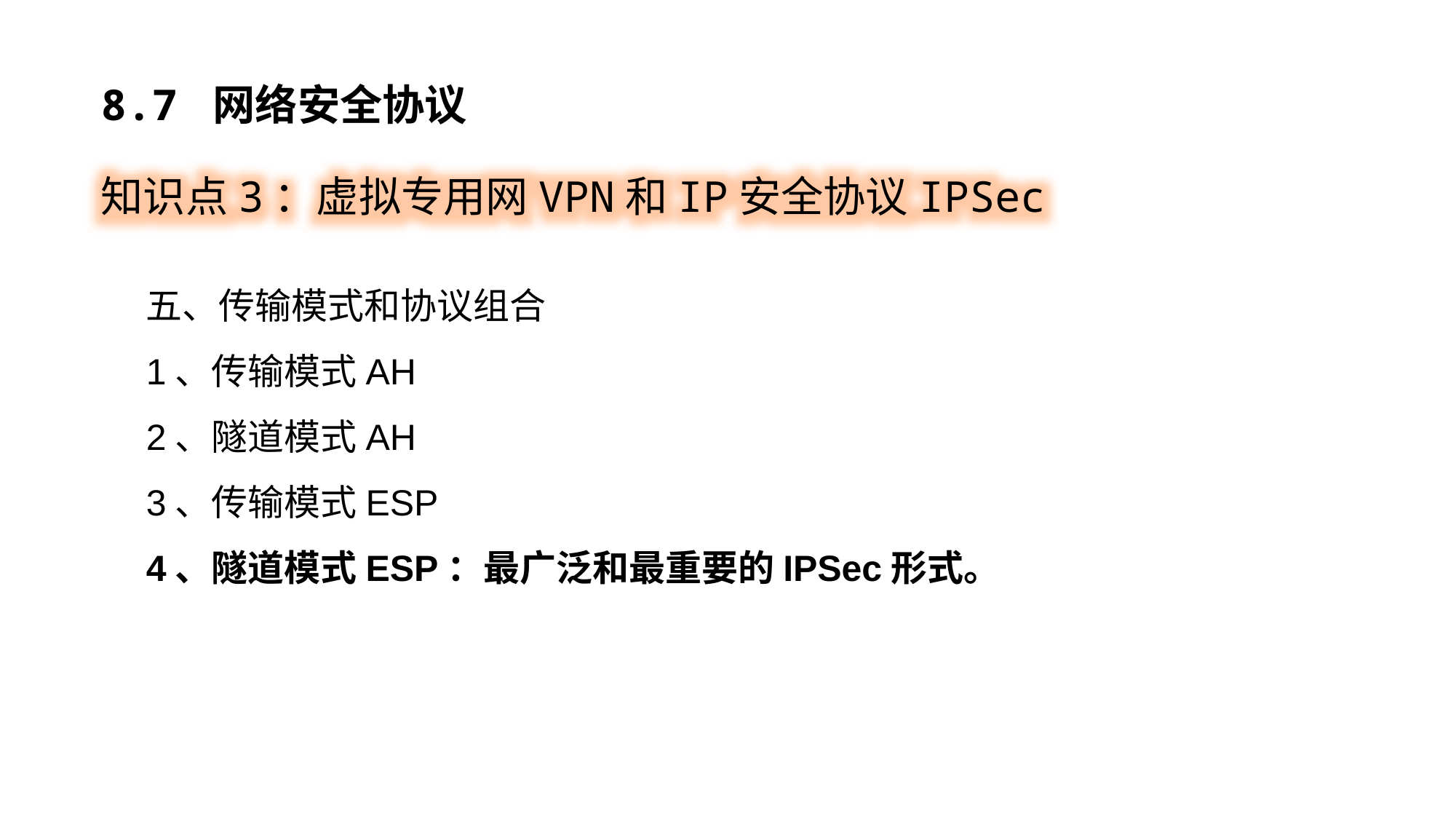

8.7 网络安全协议
知识点3：虚拟专用网VPN和IP安全协议IPSec
五、传输模式和协议组合
1、传输模式AH
2、隧道模式AH
3、传输模式ESP
4、隧道模式ESP：最广泛和最重要的IPSec形式。